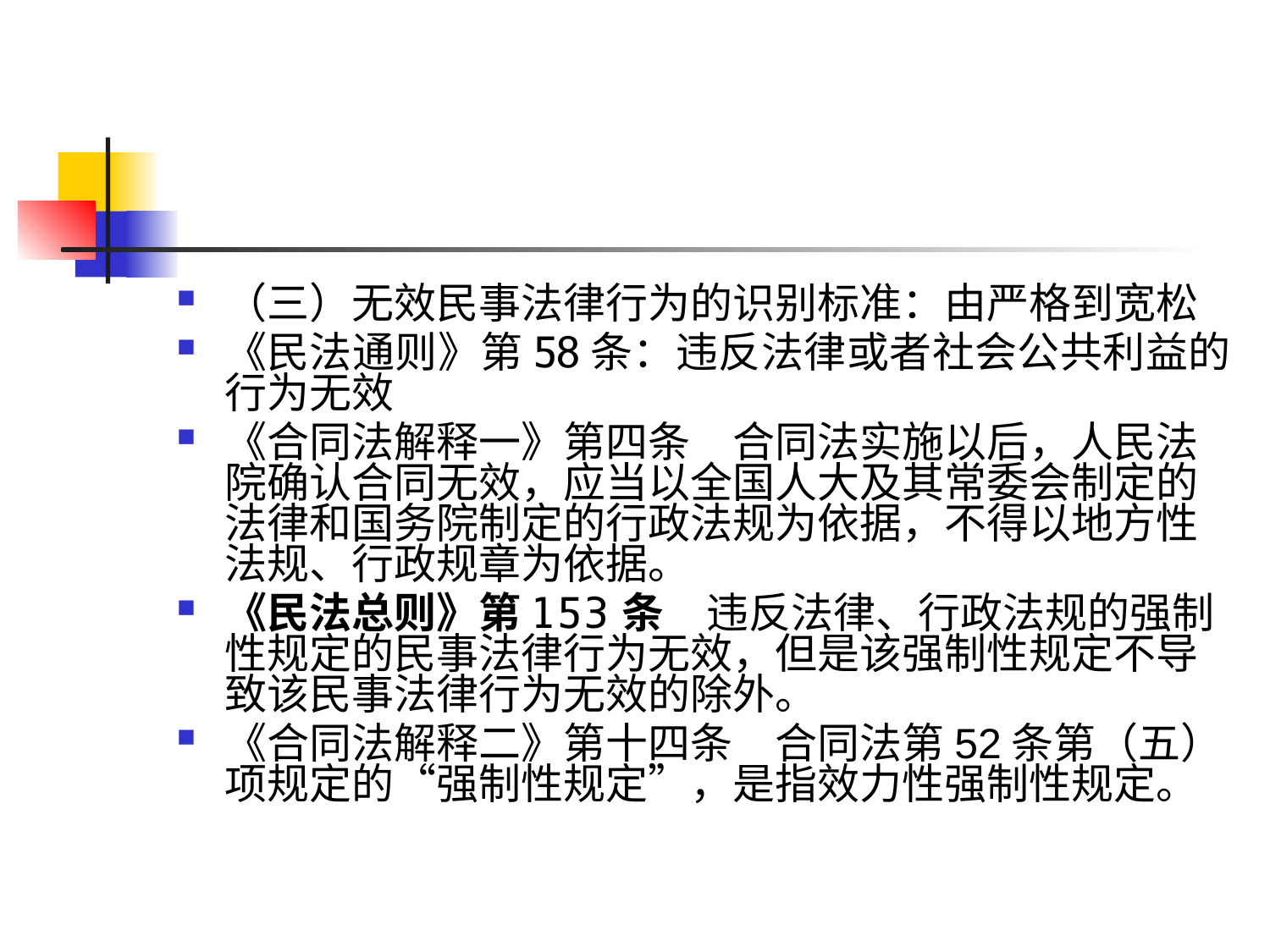

#
（三）无效民事法律行为的识别标准：由严格到宽松
《民法通则》第58条：违反法律或者社会公共利益的 行为无效
《合同法解释一》第四条　合同法实施以后，人民法院确认合同无效，应当以全国人大及其常委会制定的法律和国务院制定的行政法规为依据，不得以地方性法规、行政规章为依据。
《民法总则》第153条　违反法律、行政法规的强制性规定的民事法律行为无效，但是该强制性规定不导致该民事法律行为无效的除外。
《合同法解释二》第十四条　合同法第52条第（五）项规定的“强制性规定”，是指效力性强制性规定。